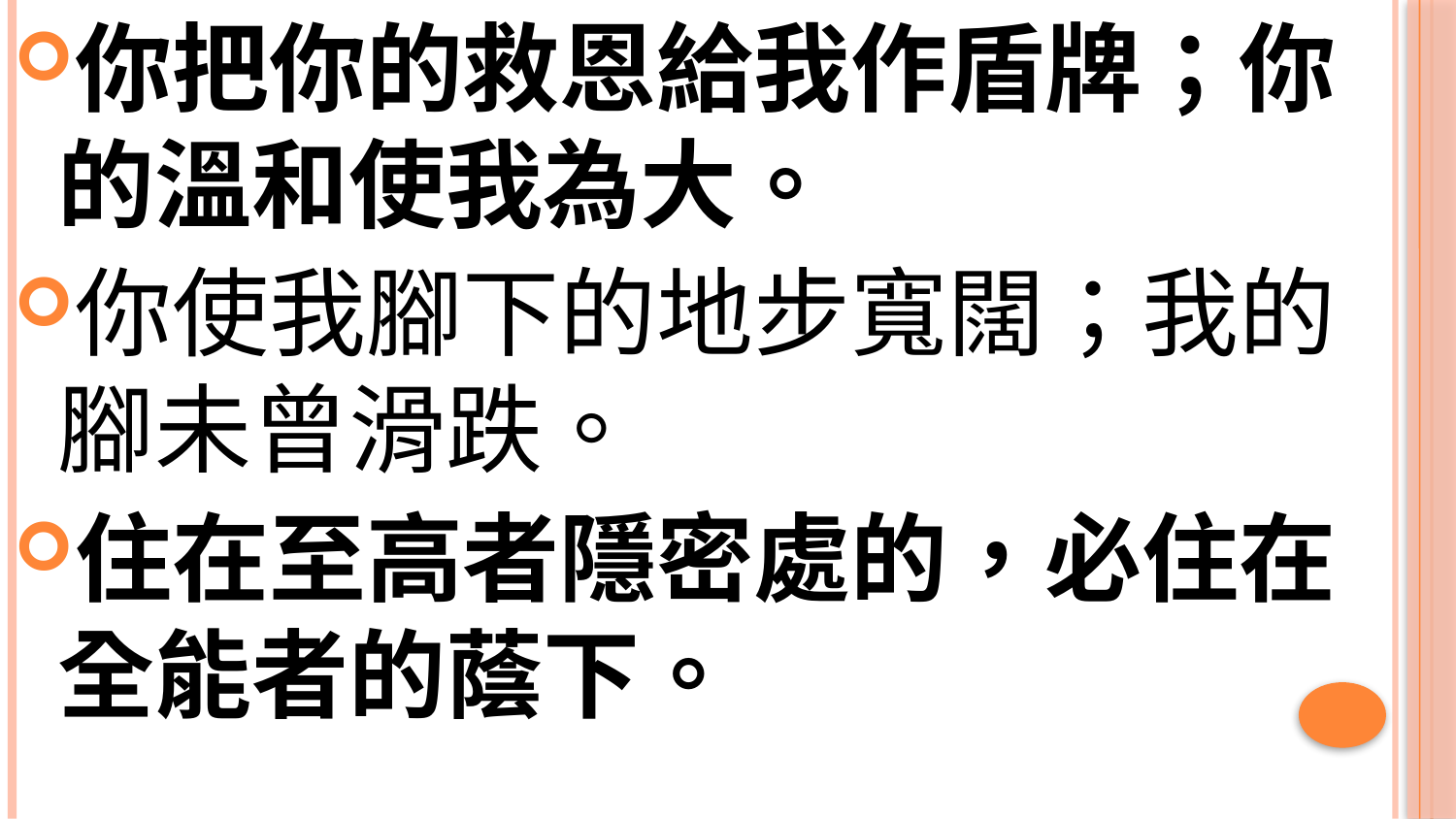

你把你的救恩給我作盾牌；你的溫和使我為大。
你使我腳下的地步寬闊；我的腳未曾滑跌。
住在至高者隱密處的，必住在全能者的蔭下。